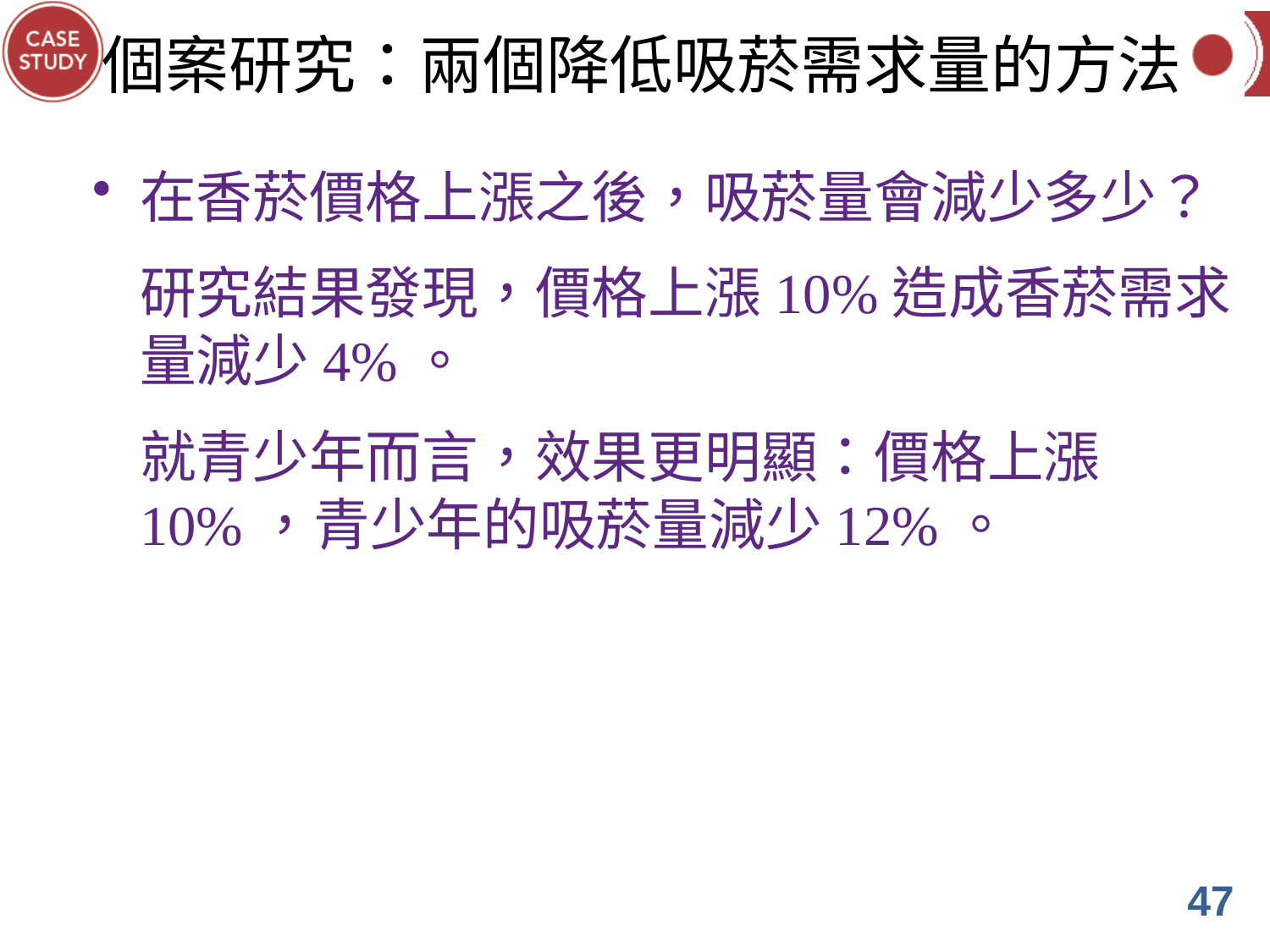

# 個案研究：兩個降低吸菸需求量的方法
在香菸價格上漲之後，吸菸量會減少多少？

	研究結果發現，價格上漲10%造成香菸需求量減少4%。

	就青少年而言，效果更明顯：價格上漲10%，青少年的吸菸量減少12%。
47